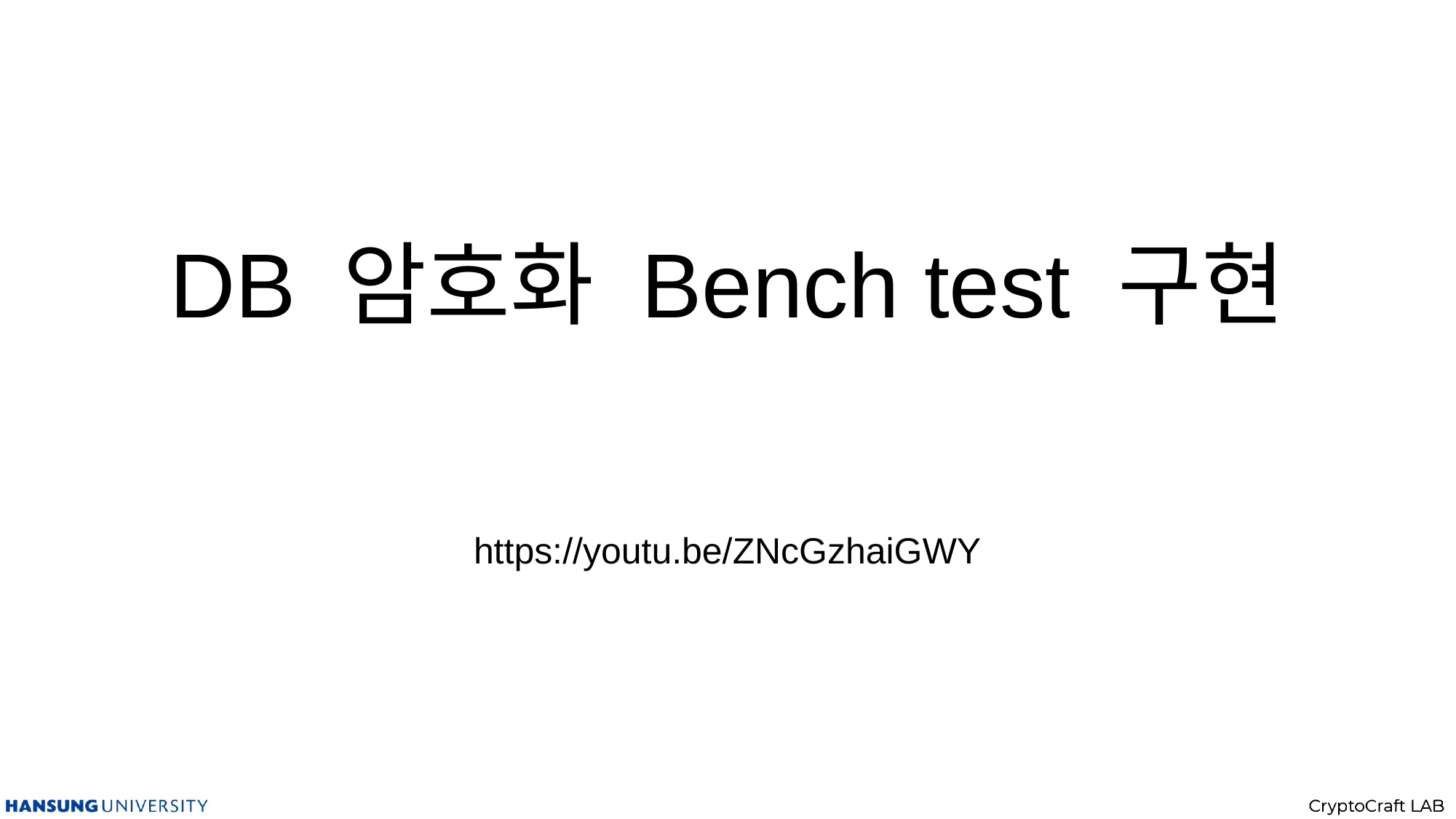

# DB 암호화 Bench test 구현
https://youtu.be/ZNcGzhaiGWY